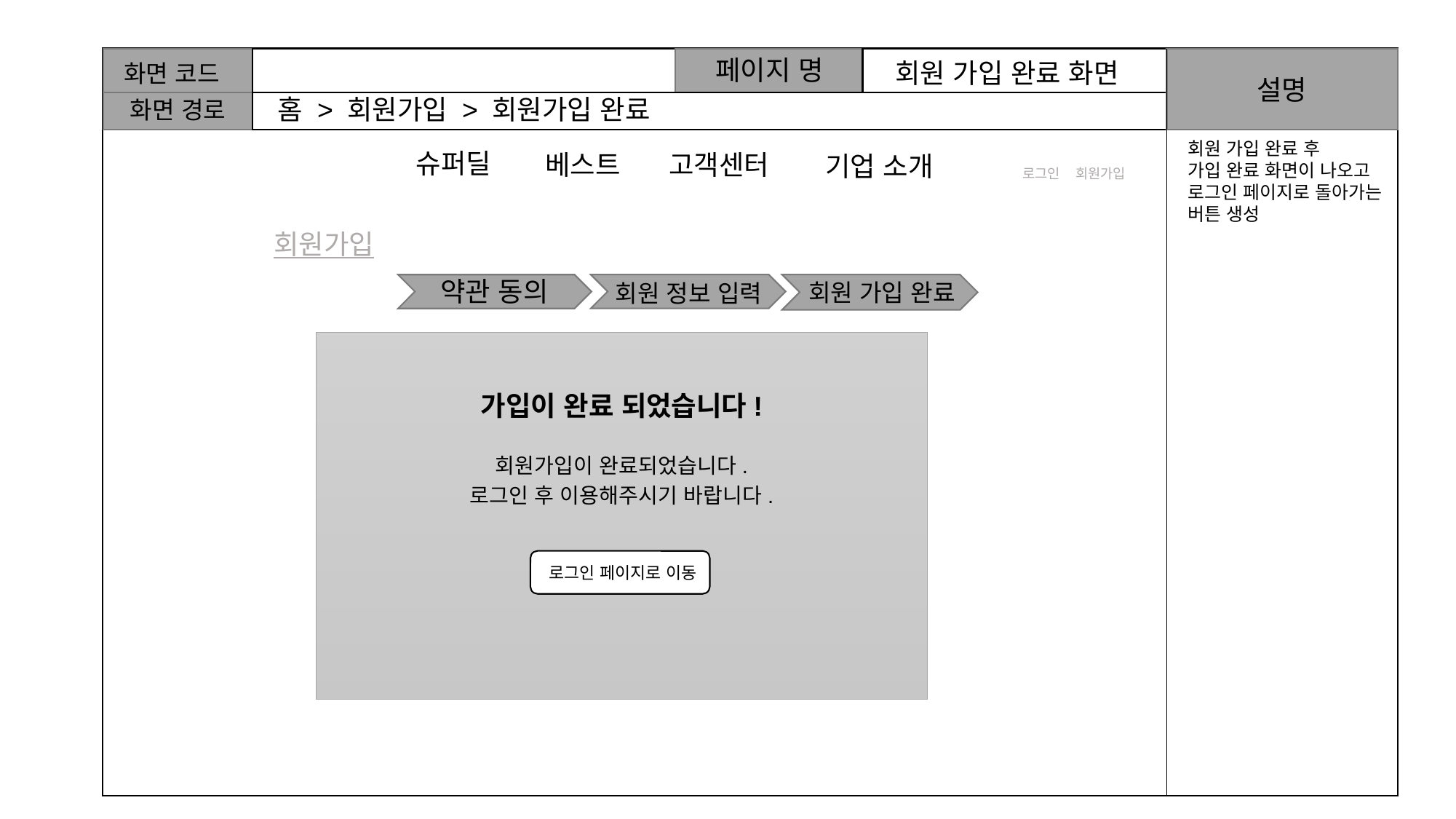

페이지 명

회원 가입 완료 화면
화면 코드
설명
홈 > 회원가입 > 회원가입 완료
화면 경로

회원 가입 완료 후
가입 완료 화면이 나오고
로그인 페이지로 돌아가는
버튼 생성
슈퍼딜
베스트
고객센터
기업 소개
로그인    회원가입
회원가입
약관 동의
회원 가입 완료
회원 정보 입력

가입이 완료 되었습니다!

회원가입이 완료되었습니다.
로그인 후 이용해주시기 바랍니다.

로그인 페이지로 이동